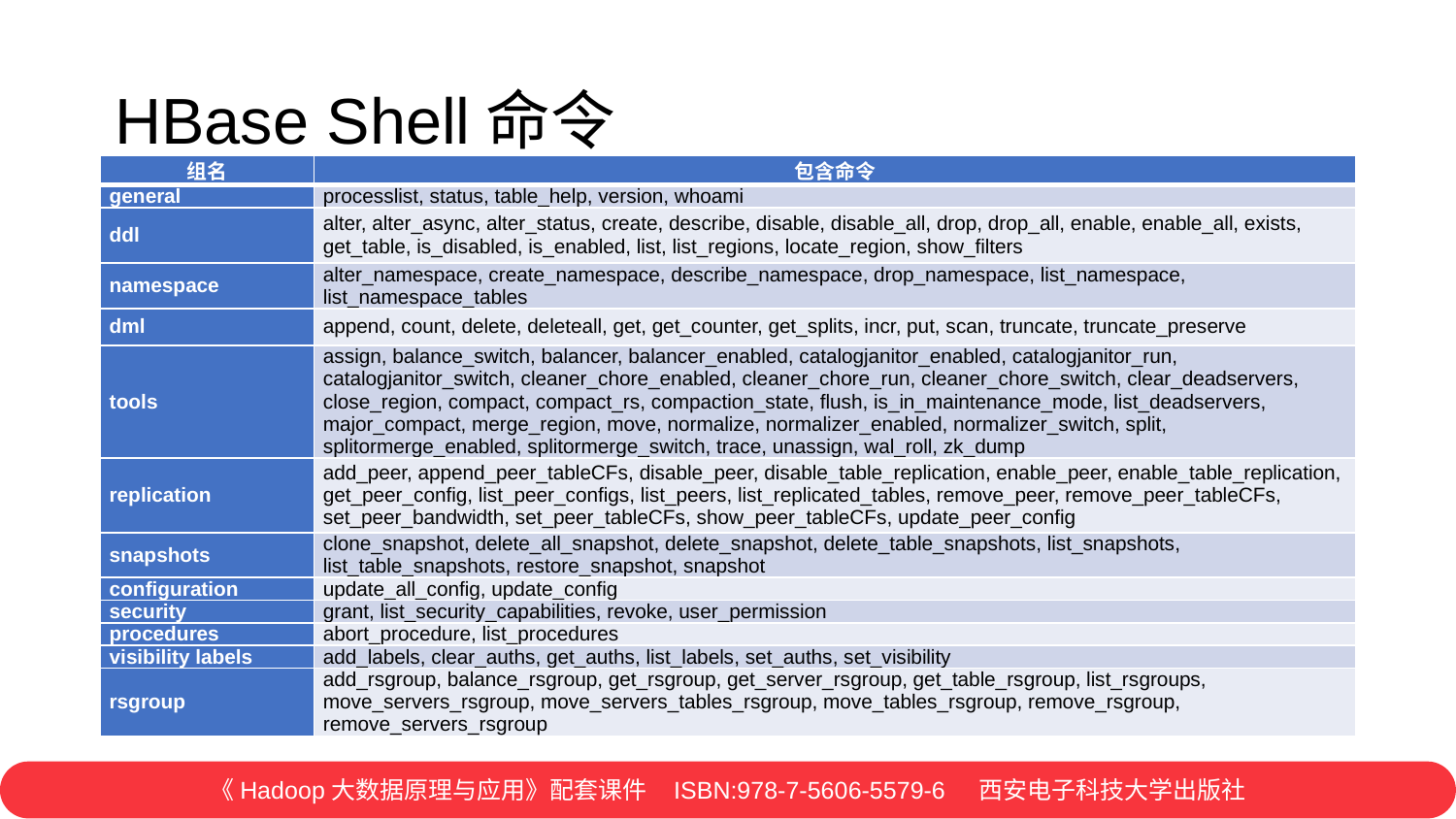

# HBase Shell命令
| 组名 | 包含命令 |
| --- | --- |
| general | processlist, status, table\_help, version, whoami |
| ddl | alter, alter\_async, alter\_status, create, describe, disable, disable\_all, drop, drop\_all, enable, enable\_all, exists, get\_table, is\_disabled, is\_enabled, list, list\_regions, locate\_region, show\_filters |
| namespace | alter\_namespace, create\_namespace, describe\_namespace, drop\_namespace, list\_namespace, list\_namespace\_tables |
| dml | append, count, delete, deleteall, get, get\_counter, get\_splits, incr, put, scan, truncate, truncate\_preserve |
| tools | assign, balance\_switch, balancer, balancer\_enabled, catalogjanitor\_enabled, catalogjanitor\_run, catalogjanitor\_switch, cleaner\_chore\_enabled, cleaner\_chore\_run, cleaner\_chore\_switch, clear\_deadservers, close\_region, compact, compact\_rs, compaction\_state, flush, is\_in\_maintenance\_mode, list\_deadservers, major\_compact, merge\_region, move, normalize, normalizer\_enabled, normalizer\_switch, split, splitormerge\_enabled, splitormerge\_switch, trace, unassign, wal\_roll, zk\_dump |
| replication | add\_peer, append\_peer\_tableCFs, disable\_peer, disable\_table\_replication, enable\_peer, enable\_table\_replication, get\_peer\_config, list\_peer\_configs, list\_peers, list\_replicated\_tables, remove\_peer, remove\_peer\_tableCFs, set\_peer\_bandwidth, set\_peer\_tableCFs, show\_peer\_tableCFs, update\_peer\_config |
| snapshots | clone\_snapshot, delete\_all\_snapshot, delete\_snapshot, delete\_table\_snapshots, list\_snapshots, list\_table\_snapshots, restore\_snapshot, snapshot |
| configuration | update\_all\_config, update\_config |
| security | grant, list\_security\_capabilities, revoke, user\_permission |
| procedures | abort\_procedure, list\_procedures |
| visibility labels | add\_labels, clear\_auths, get\_auths, list\_labels, set\_auths, set\_visibility |
| rsgroup | add\_rsgroup, balance\_rsgroup, get\_rsgroup, get\_server\_rsgroup, get\_table\_rsgroup, list\_rsgroups, move\_servers\_rsgroup, move\_servers\_tables\_rsgroup, move\_tables\_rsgroup, remove\_rsgroup, remove\_servers\_rsgroup |